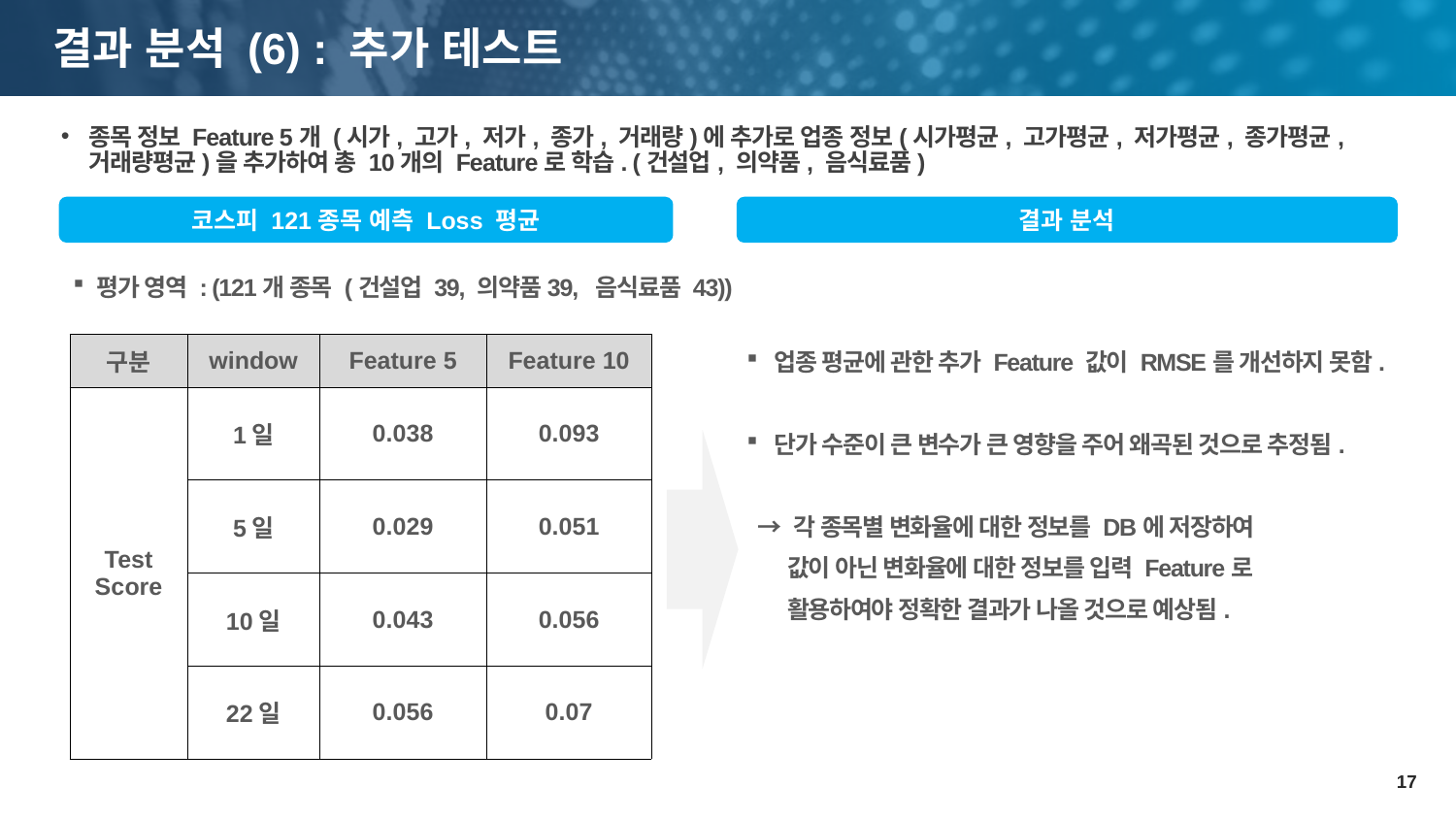

# 결과 분석 (6) : 추가 테스트
종목 정보 Feature 5개 (시가, 고가, 저가, 종가, 거래량)에 추가로 업종 정보(시가평균, 고가평균, 저가평균, 종가평균, 거래량평균)을 추가하여 총 10개의 Feature로 학습. (건설업, 의약품, 음식료품)
코스피 121종목 예측 Loss 평균
결과 분석
 평가 영역 : (121개 종목 (건설업 39, 의약품39,  음식료품 43))
| 구분 | window | Feature 5 | Feature 10 |
| --- | --- | --- | --- |
| Test Score | 1일 | 0.038 | 0.093 |
|  | 5일 | 0.029 | 0.051 |
|  | 10일 | 0.043 | 0.056 |
|  | 22일 | 0.056 | 0.07 |
업종 평균에 관한 추가 Feature 값이 RMSE를 개선하지 못함.

단가 수준이 큰 변수가 큰 영향을 주어 왜곡된 것으로 추정됨.

  → 각 종목별 변화율에 대한 정보를 DB에 저장하여
      값이 아닌 변화율에 대한 정보를 입력 Feature로
      활용하여야 정확한 결과가 나올 것으로 예상됨.

17